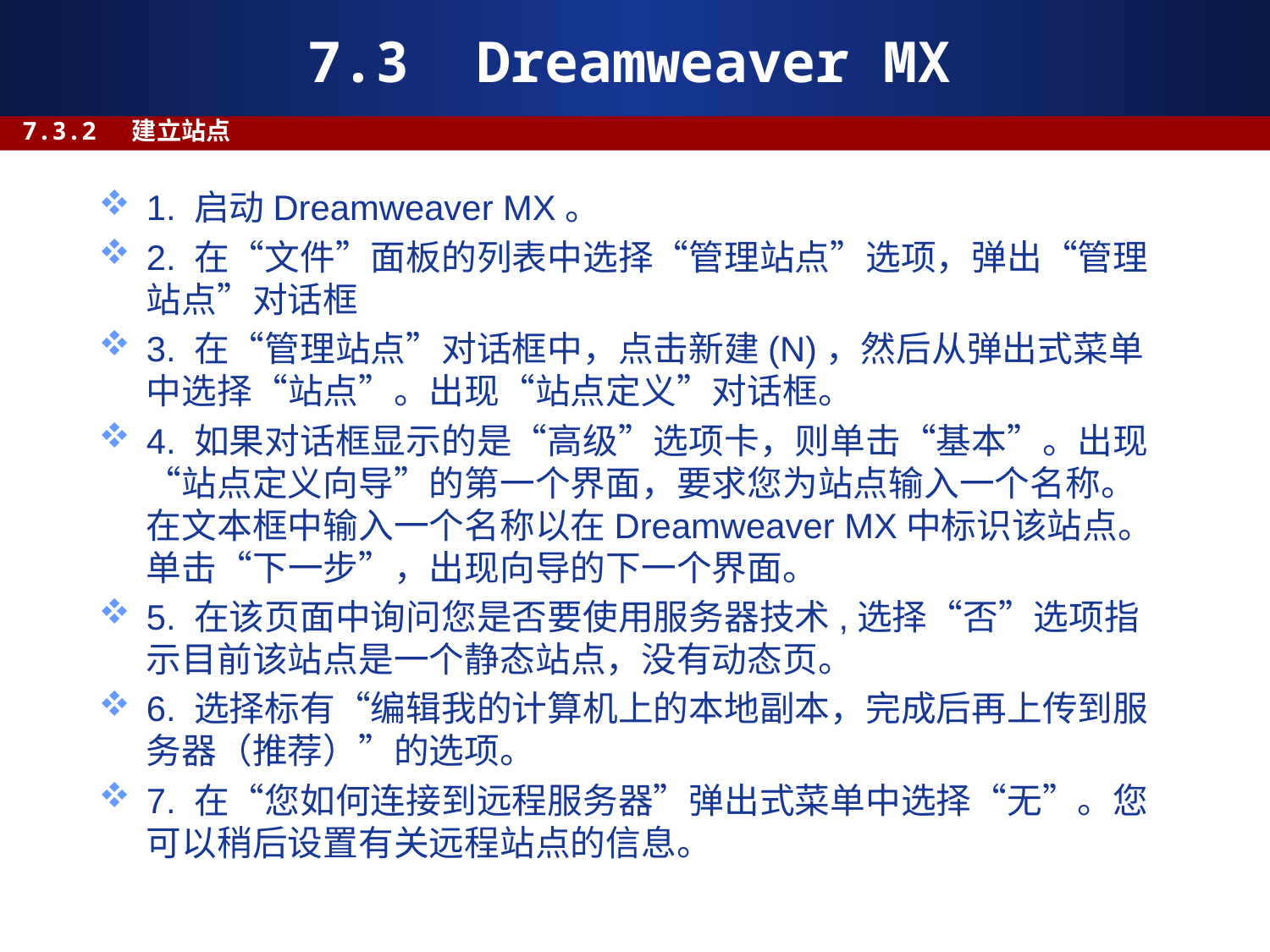

# 7.3  Dreamweaver MX
7.3.2  建立站点
1. 启动Dreamweaver MX。
2. 在“文件”面板的列表中选择“管理站点”选项，弹出“管理站点”对话框
3. 在“管理站点”对话框中，点击新建(N)，然后从弹出式菜单中选择“站点”。出现“站点定义”对话框。
4. 如果对话框显示的是“高级”选项卡，则单击“基本”。出现“站点定义向导”的第一个界面，要求您为站点输入一个名称。在文本框中输入一个名称以在Dreamweaver MX中标识该站点。单击“下一步”，出现向导的下一个界面。
5. 在该页面中询问您是否要使用服务器技术,选择“否”选项指示目前该站点是一个静态站点，没有动态页。
6. 选择标有“编辑我的计算机上的本地副本，完成后再上传到服务器（推荐）”的选项。
7. 在“您如何连接到远程服务器”弹出式菜单中选择“无”。您可以稍后设置有关远程站点的信息。